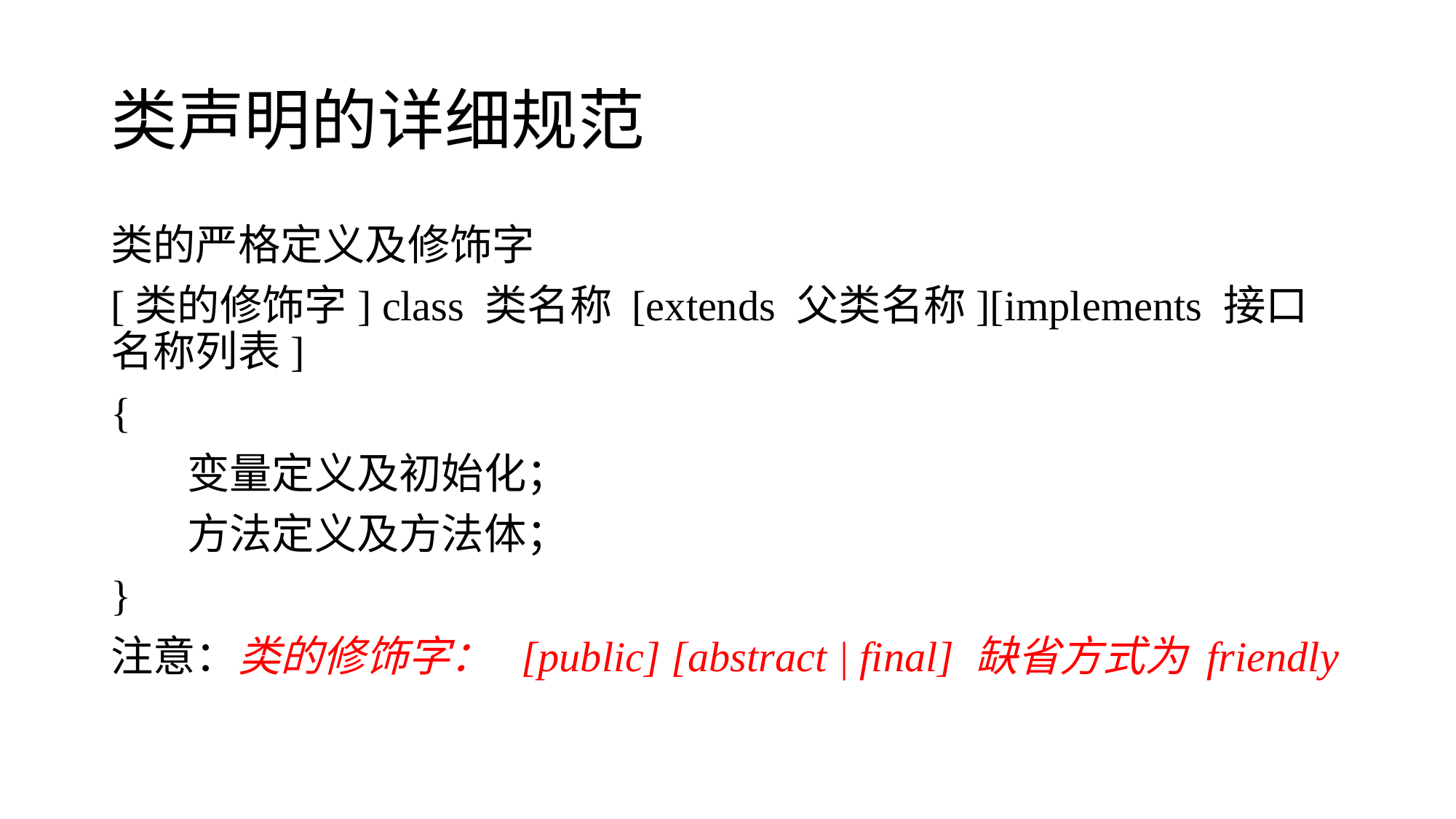

# 类声明的详细规范
类的严格定义及修饰字
[类的修饰字] class 类名称 [extends 父类名称][implements 接口名称列表]
{
       变量定义及初始化；
       方法定义及方法体；
}
注意：类的修饰字：  [public] [abstract | final] 缺省方式为 friendly